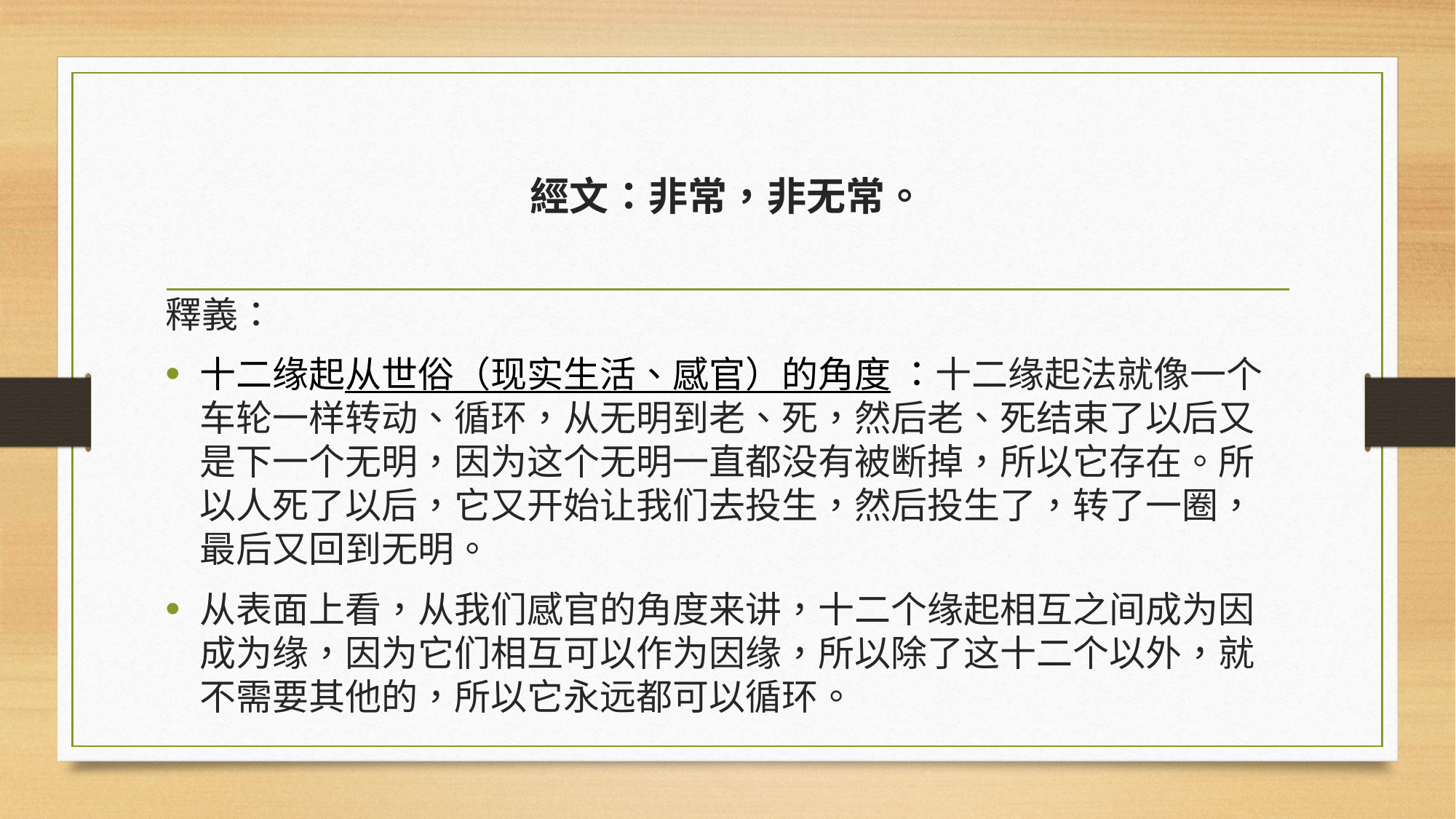

# 經文：非常，非无常。
釋義：
十二缘起从世俗（现实生活、感官）的角度 ：十二缘起法就像一个车轮一样转动、循环，从无明到老、死，然后老、死结束了以后又是下一个无明，因为这个无明一直都没有被断掉，所以它存在。所以人死了以后，它又开始让我们去投生，然后投生了，转了一圈，最后又回到无明。
从表面上看，从我们感官的角度来讲，十二个缘起相互之间成为因成为缘，因为它们相互可以作为因缘，所以除了这十二个以外，就不需要其他的，所以它永远都可以循环。